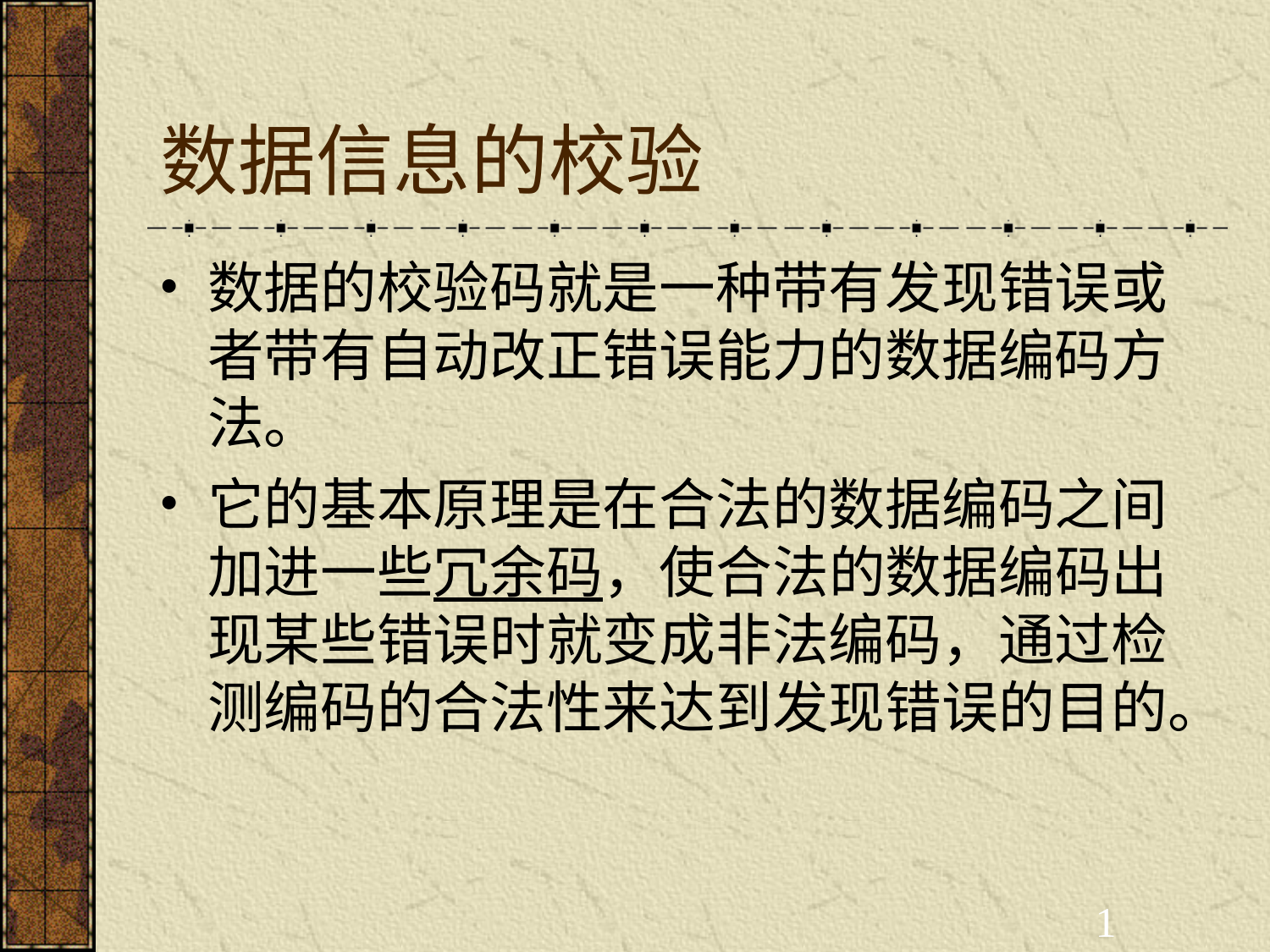

# 数据信息的校验
数据的校验码就是一种带有发现错误或者带有自动改正错误能力的数据编码方法。
它的基本原理是在合法的数据编码之间加进一些冗余码，使合法的数据编码出现某些错误时就变成非法编码，通过检测编码的合法性来达到发现错误的目的。
1